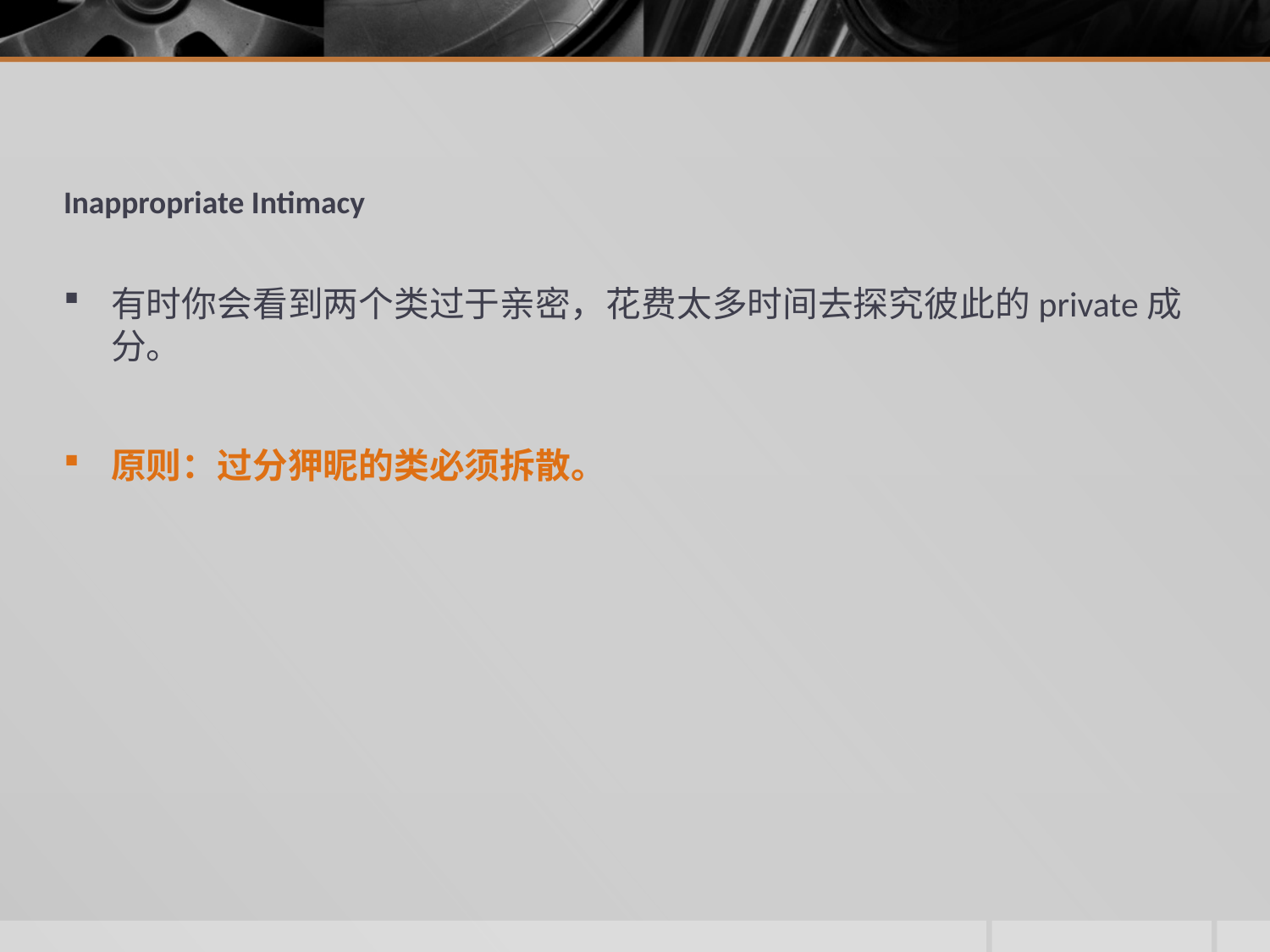

# Inappropriate Intimacy
有时你会看到两个类过于亲密，花费太多时间去探究彼此的private成分。

原则：过分狎昵的类必须拆散。